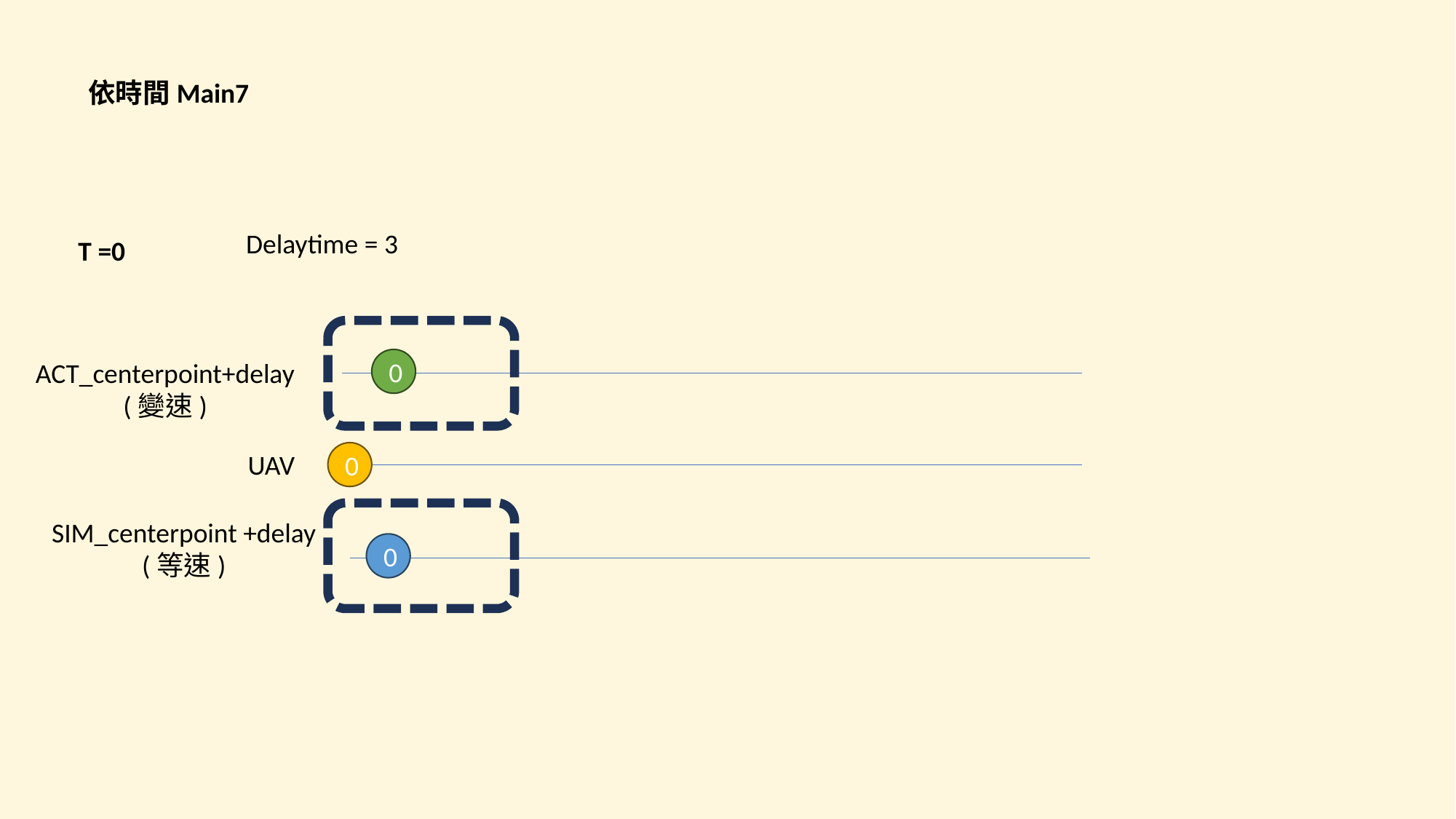

依時間Main7
Delaytime = 3
T =0

0
ACT_centerpoint+delay
(變速)
UAV
0

SIM_centerpoint +delay
(等速)
0